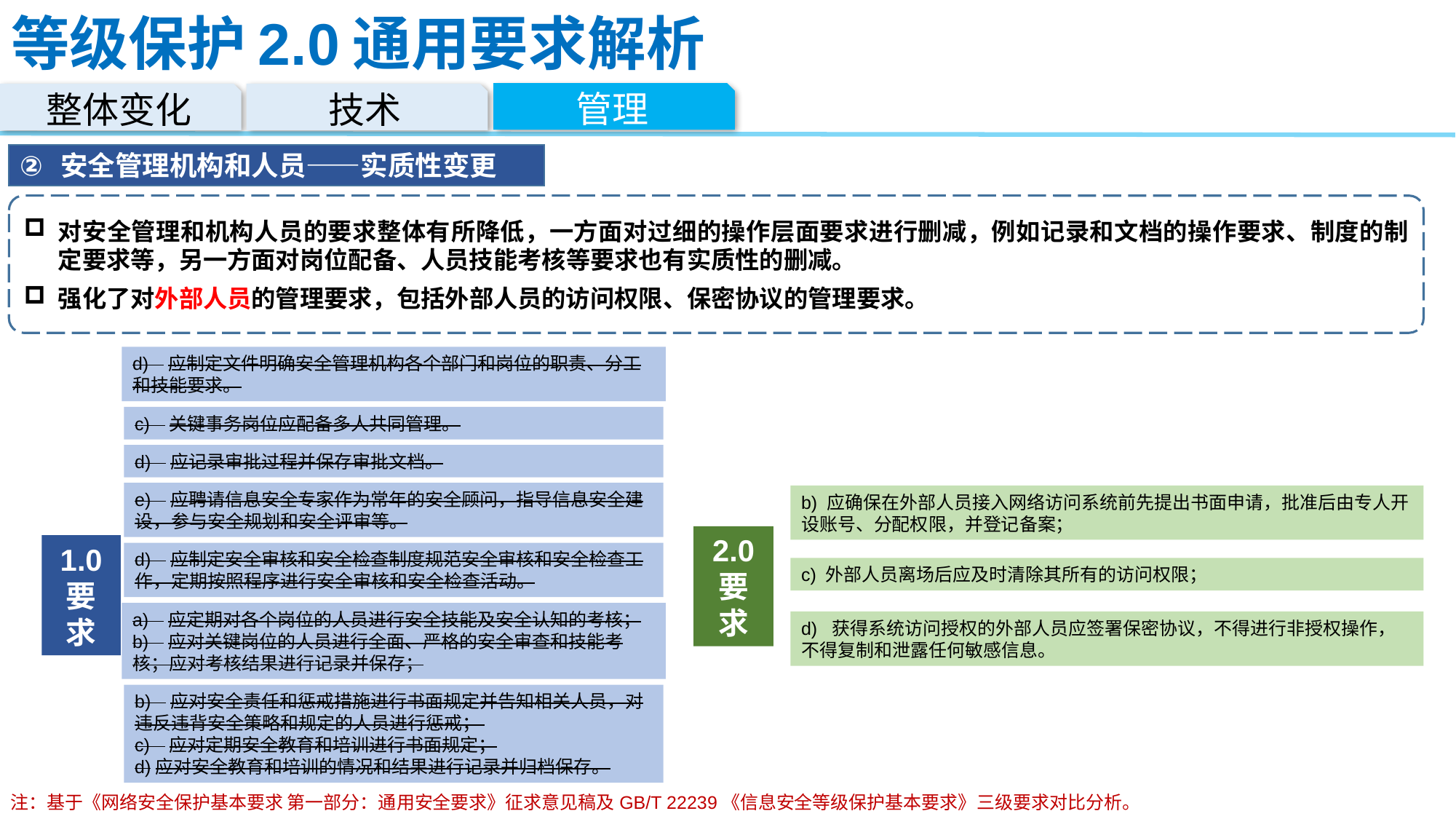

# 等级保护2.0通用要求解析
管理
整体变化
技术
安全管理机构和人员——实质性变更
对安全管理和机构人员的要求整体有所降低，一方面对过细的操作层面要求进行删减，例如记录和文档的操作要求、制度的制定要求等，另一方面对岗位配备、人员技能考核等要求也有实质性的删减。
强化了对外部人员的管理要求，包括外部人员的访问权限、保密协议的管理要求。
d)   应制定文件明确安全管理机构各个部门和岗位的职责、分工和技能要求。
c)   关键事务岗位应配备多人共同管理。
d)   应记录审批过程并保存审批文档。
e)   应聘请信息安全专家作为常年的安全顾问，指导信息安全建设，参与安全规划和安全评审等。
b) 应确保在外部人员接入网络访问系统前先提出书面申请，批准后由专人开设账号、分配权限，并登记备案；
2.0
要求
1.0
要求
d)   应制定安全审核和安全检查制度规范安全审核和安全检查工作，定期按照程序进行安全审核和安全检查活动。
c) 外部人员离场后应及时清除其所有的访问权限；
a)   应定期对各个岗位的人员进行安全技能及安全认知的考核；
b)   应对关键岗位的人员进行全面、严格的安全审查和技能考核；应对考核结果进行记录并保存；
d)  获得系统访问授权的外部人员应签署保密协议，不得进行非授权操作，不得复制和泄露任何敏感信息。
b)   应对安全责任和惩戒措施进行书面规定并告知相关人员，对违反违背安全策略和规定的人员进行惩戒；
c)   应对定期安全教育和培训进行书面规定；
d)应对安全教育和培训的情况和结果进行记录并归档保存。
注：基于《网络安全保护基本要求 第一部分：通用安全要求》征求意见稿及GB/T 22239《信息安全等级保护基本要求》三级要求对比分析。